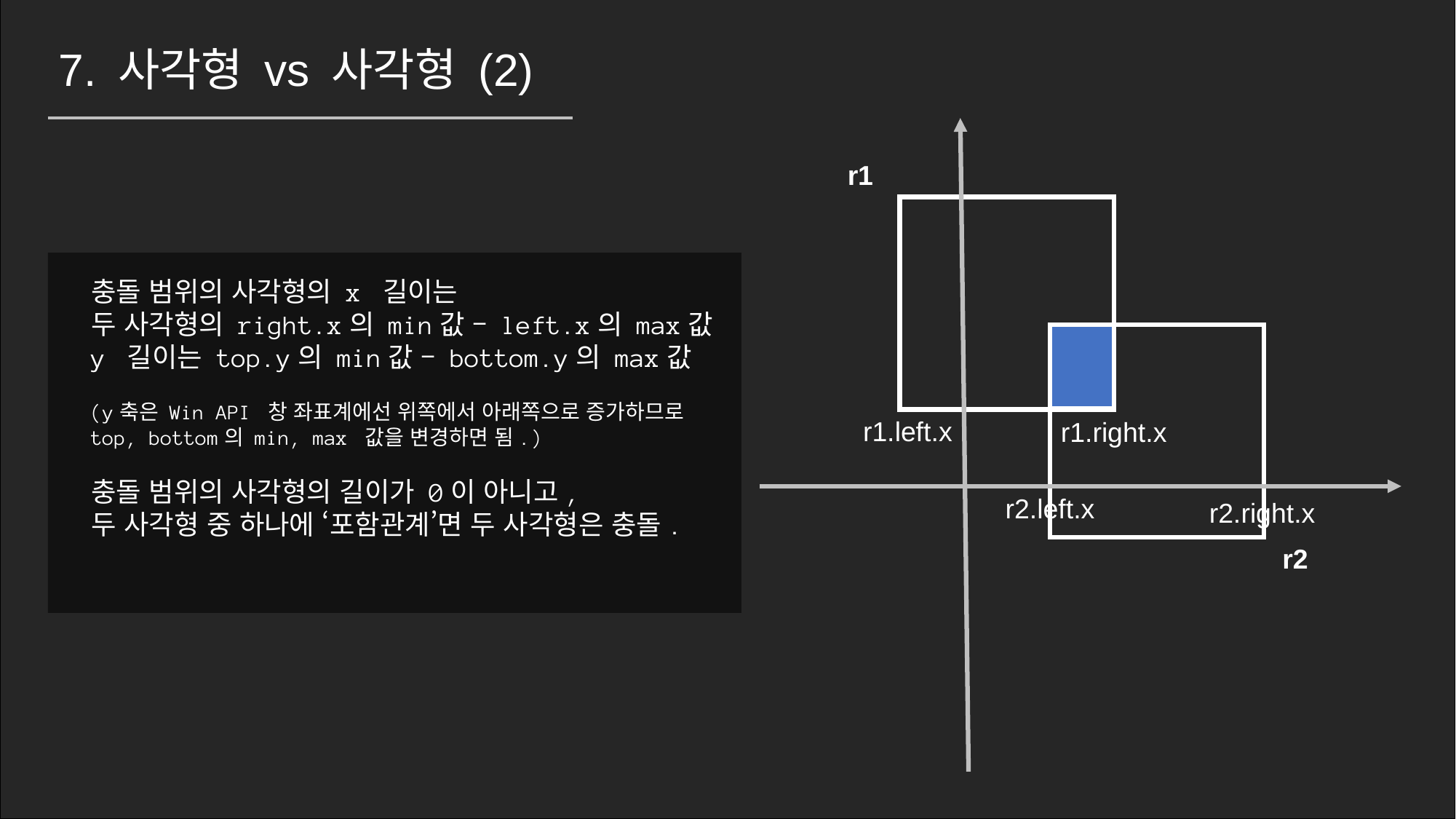

7. 사각형 vs 사각형 (2)
r1

충돌 범위의 사각형의 x 길이는
두 사각형의 right.x의 min값 – left.x의 max값
y 길이는 top.y의 min값 – bottom.y의 max값

(y축은 Win API 창 좌표계에선 위쪽에서 아래쪽으로 증가하므로
top, bottom의 min, max 값을 변경하면 됨.)

충돌 범위의 사각형의 길이가 0이 아니고,
두 사각형 중 하나에 ‘포함관계’면 두 사각형은 충돌.

r1.left.x
r1.right.x
r2.left.x
r2.right.x
r2